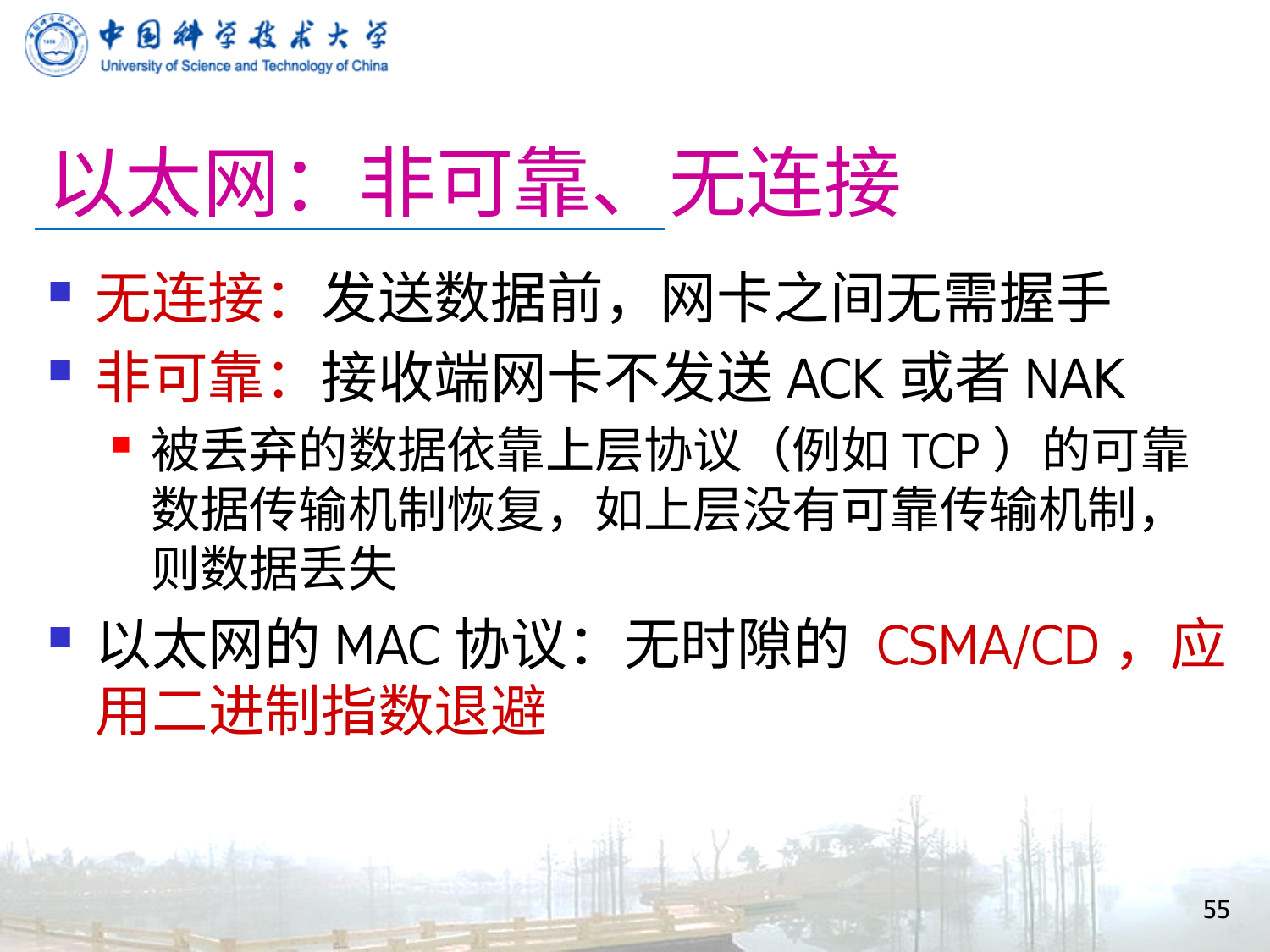

# 以太网：非可靠、无连接
无连接：发送数据前，网卡之间无需握手
非可靠：接收端网卡不发送ACK或者NAK
被丢弃的数据依靠上层协议（例如TCP）的可靠数据传输机制恢复，如上层没有可靠传输机制，则数据丢失
以太网的MAC协议：无时隙的 CSMA/CD，应用二进制指数退避
55